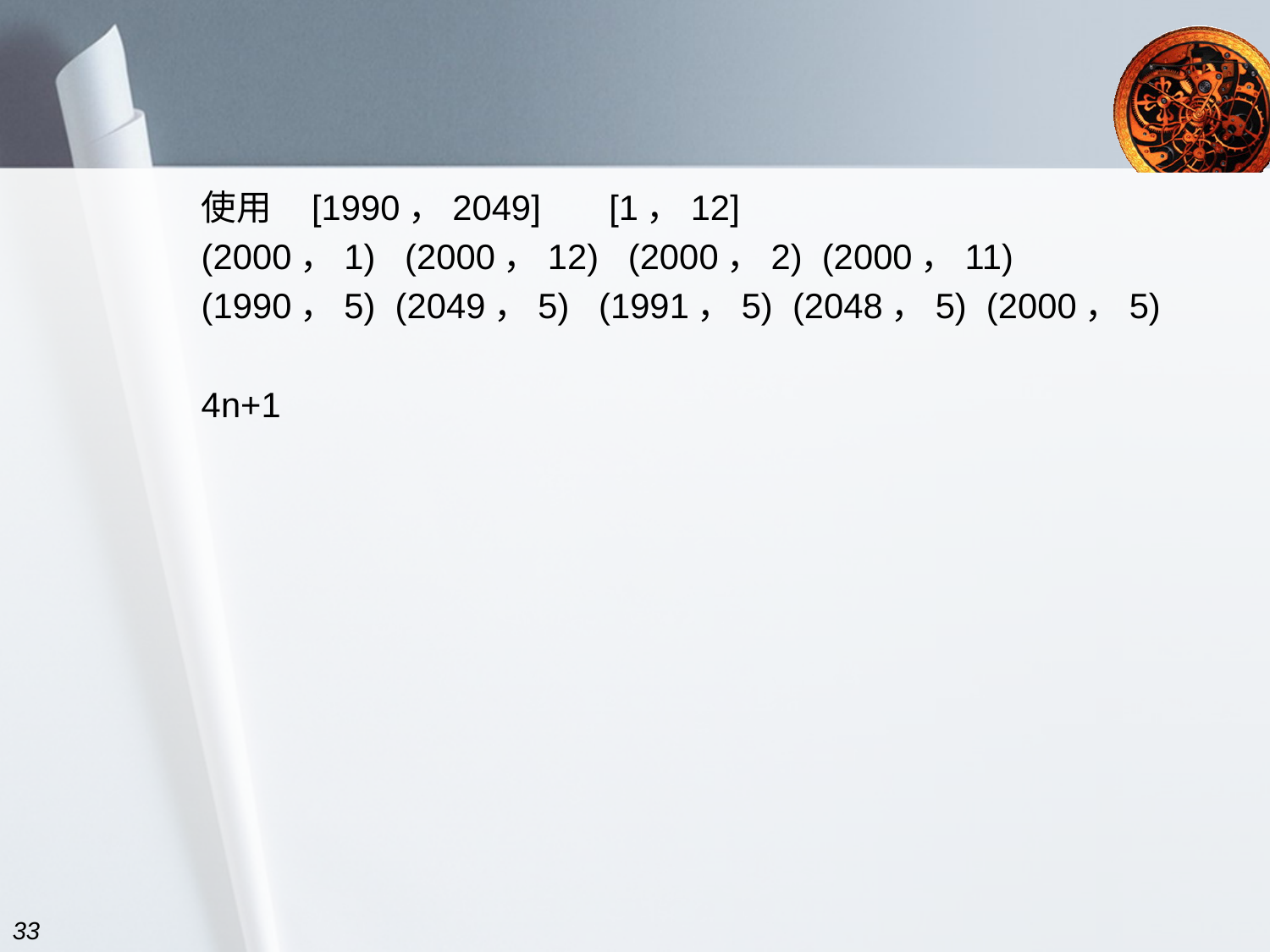

#
使用    [1990，2049]       [1，12]
(2000，1)   (2000，12)   (2000，2)  (2000，11)
(1990，5)  (2049，5)   (1991，5)  (2048，5)  (2000，5)

4n+1
33